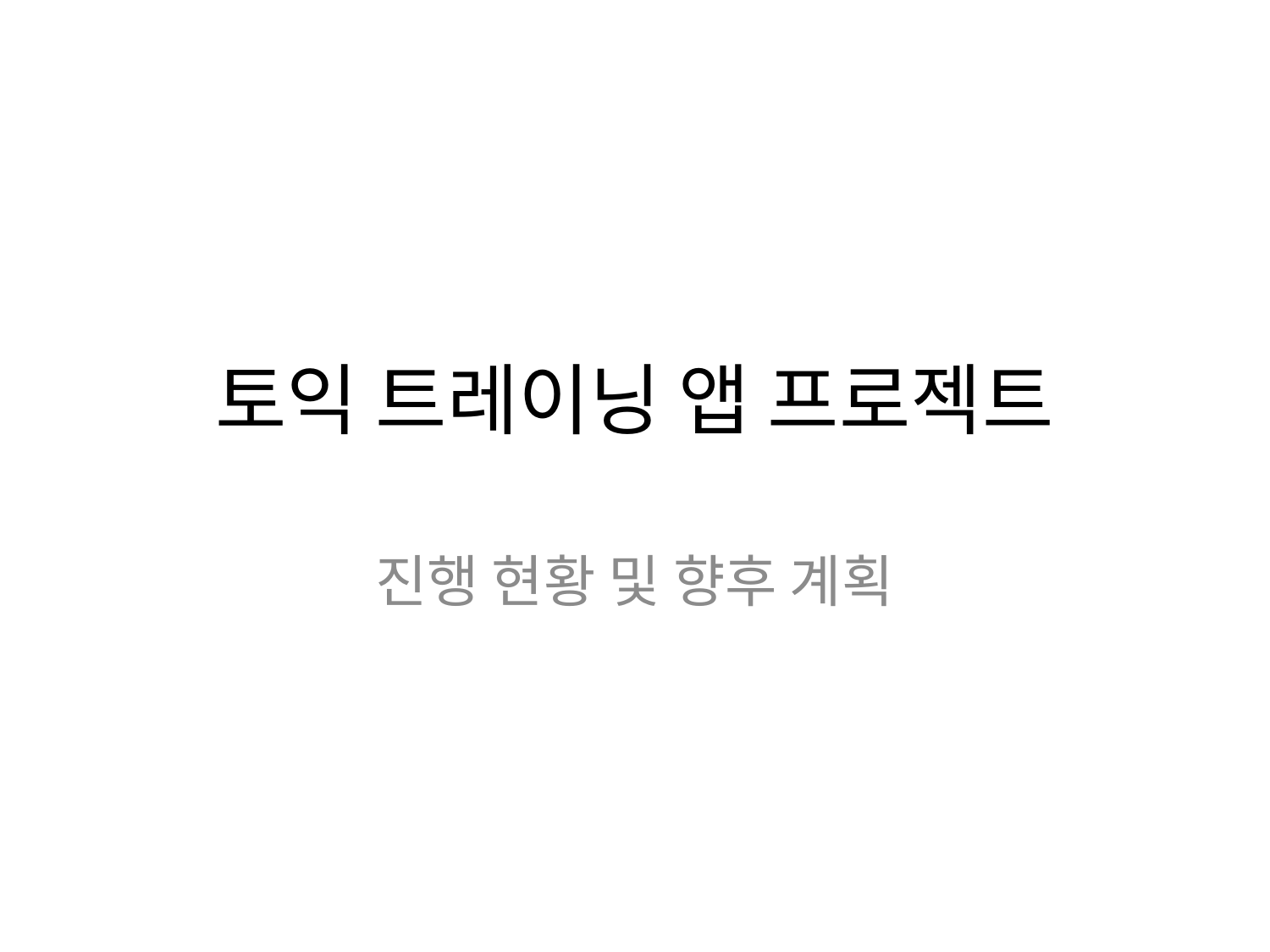

# 토익 트레이닝 앱 프로젝트
진행 현황 및 향후 계획